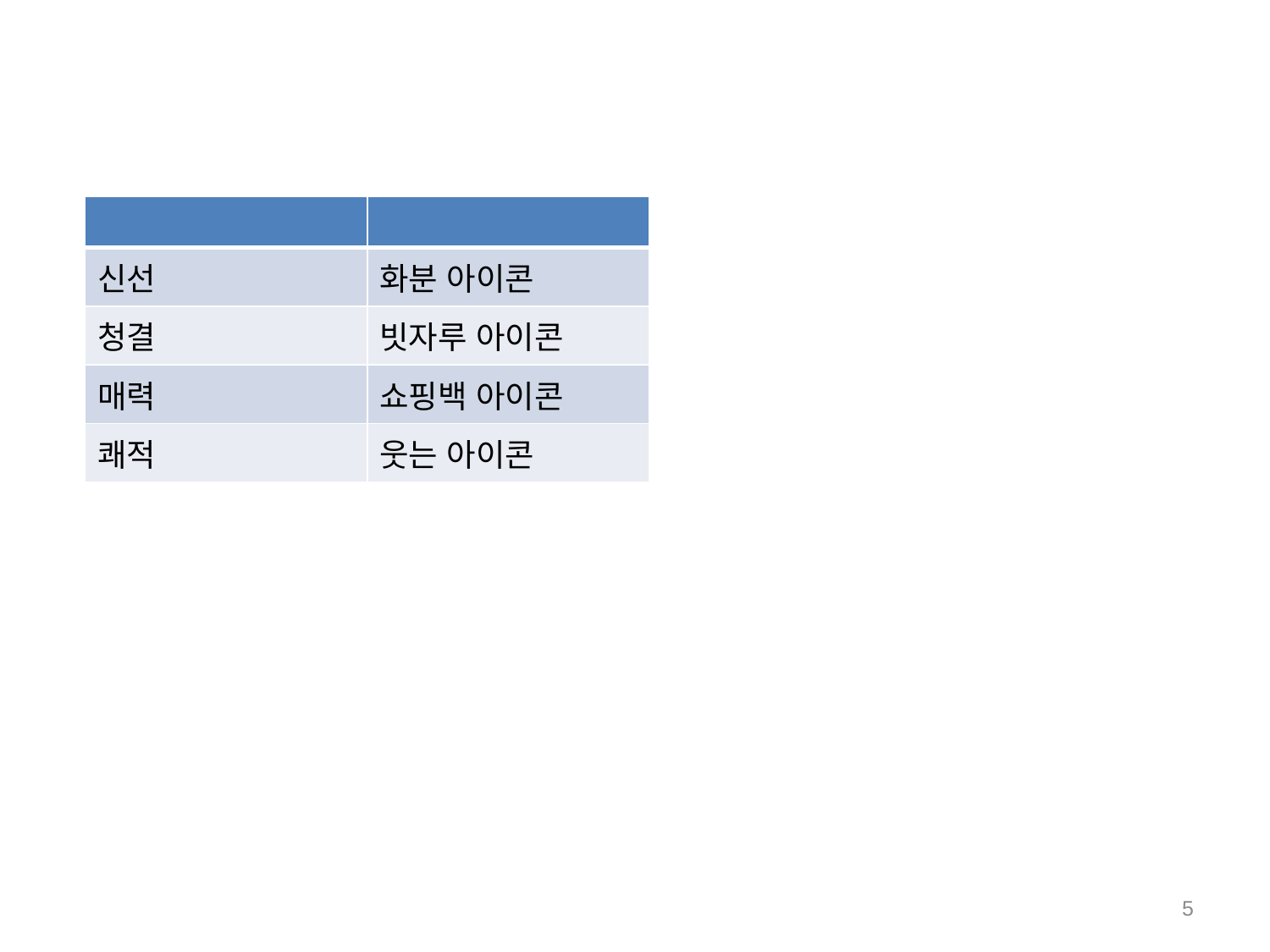

|  |  |
| --- | --- |
| 신선 | 화분 아이콘 |
| 청결 | 빗자루 아이콘 |
| 매력 | 쇼핑백 아이콘 |
| 쾌적 | 웃는 아이콘 |
5